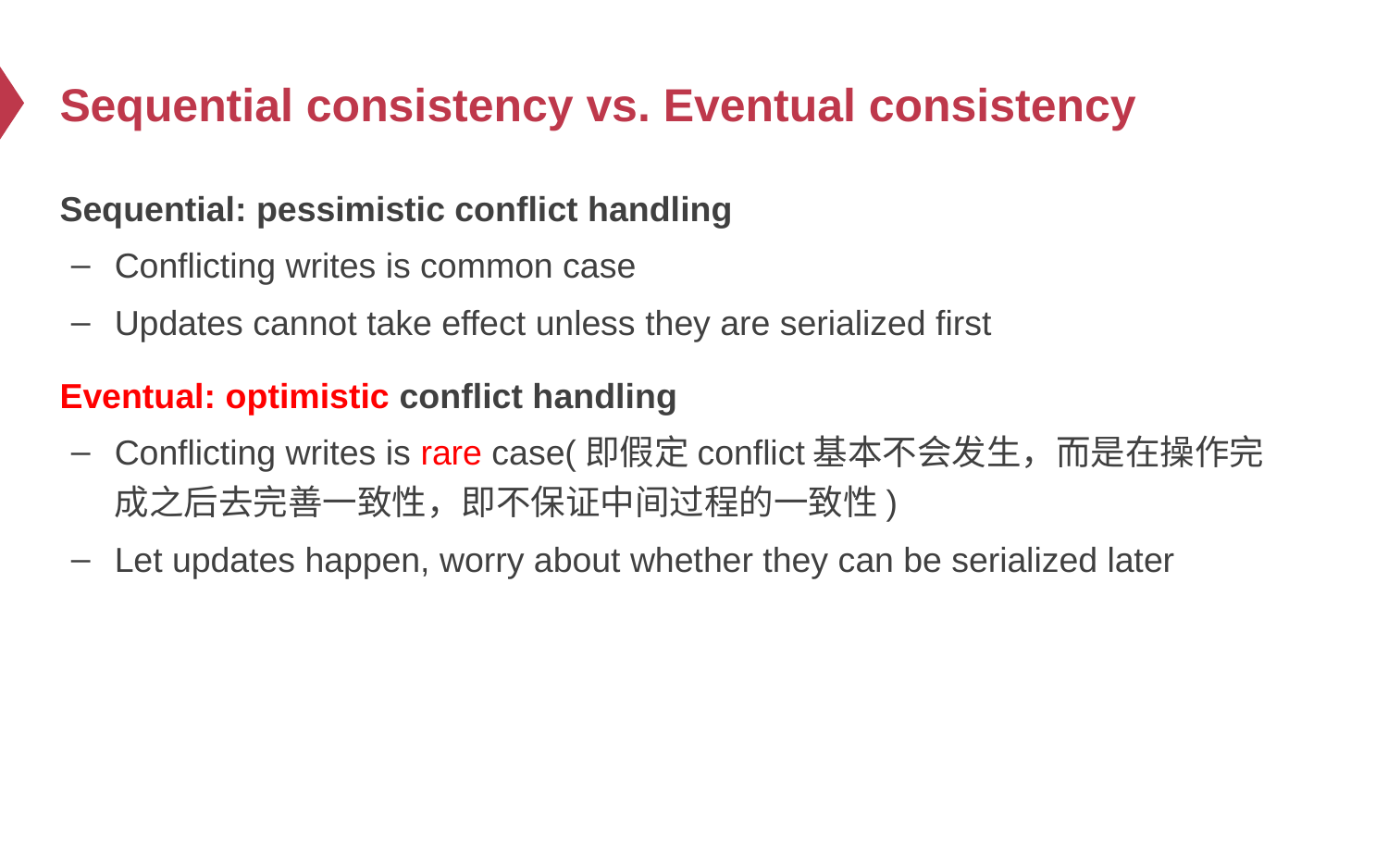

# Sequential consistency vs. Eventual consistency
Sequential: pessimistic conflict handling
Conflicting writes is common case
Updates cannot take effect unless they are serialized first
Eventual: optimistic conflict handling
Conflicting writes is rare case(即假定conflict基本不会发生，而是在操作完成之后去完善一致性，即不保证中间过程的一致性)
Let updates happen, worry about whether they can be serialized later

26